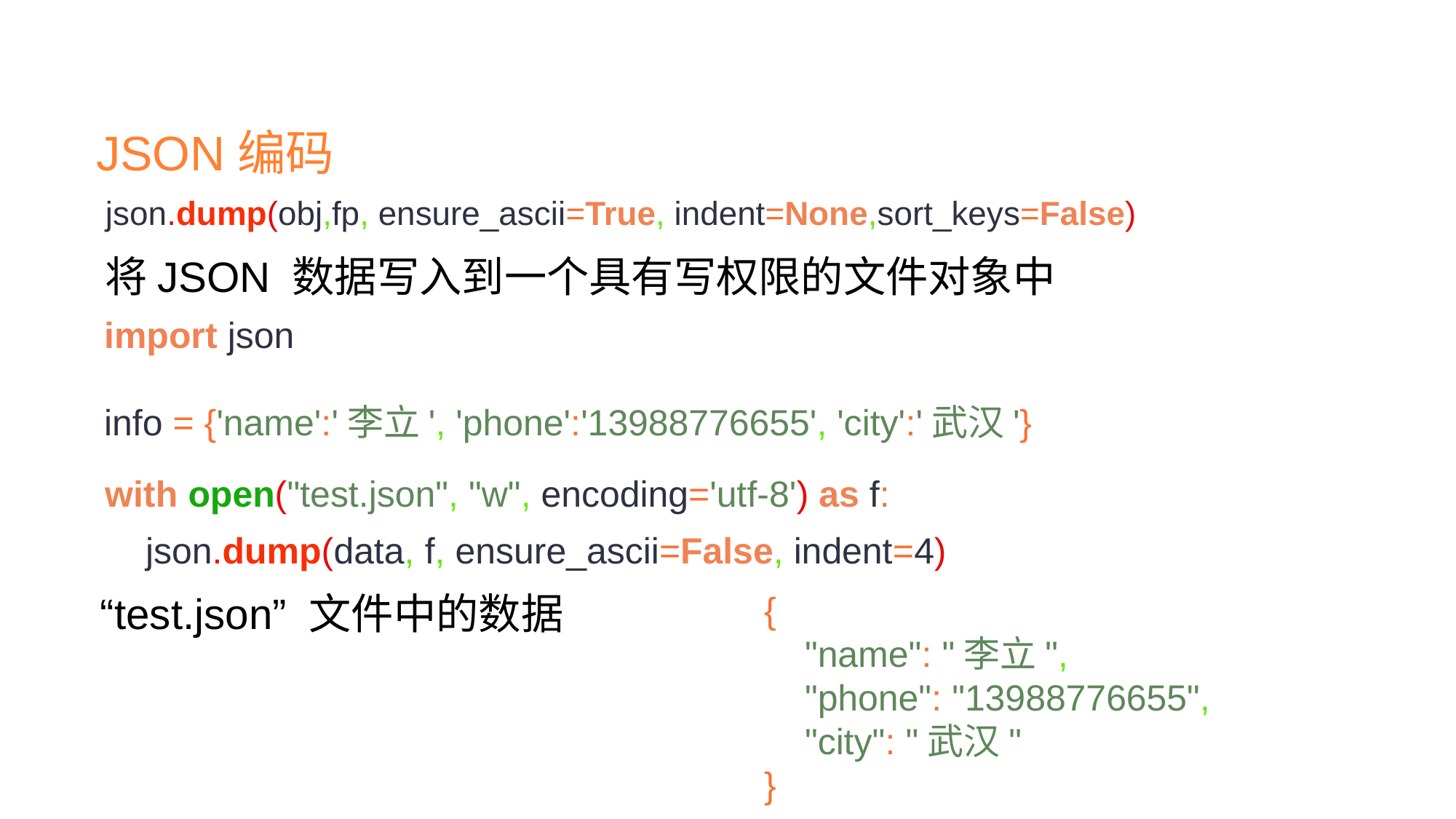

JSON编码
json.dump(obj,fp, ensure_ascii=True, indent=None,sort_keys=False)
将JSON 数据写入到一个具有写权限的文件对象中
import json
info = {'name':'李立', 'phone':'13988776655', 'city':'武汉'}
with open("test.json", "w", encoding='utf-8') as f:
    json.dump(data, f, ensure_ascii=False, indent=4)
“test.json” 文件中的数据
{
    "name": "李立",
    "phone": "13988776655",
    "city": "武汉"
}